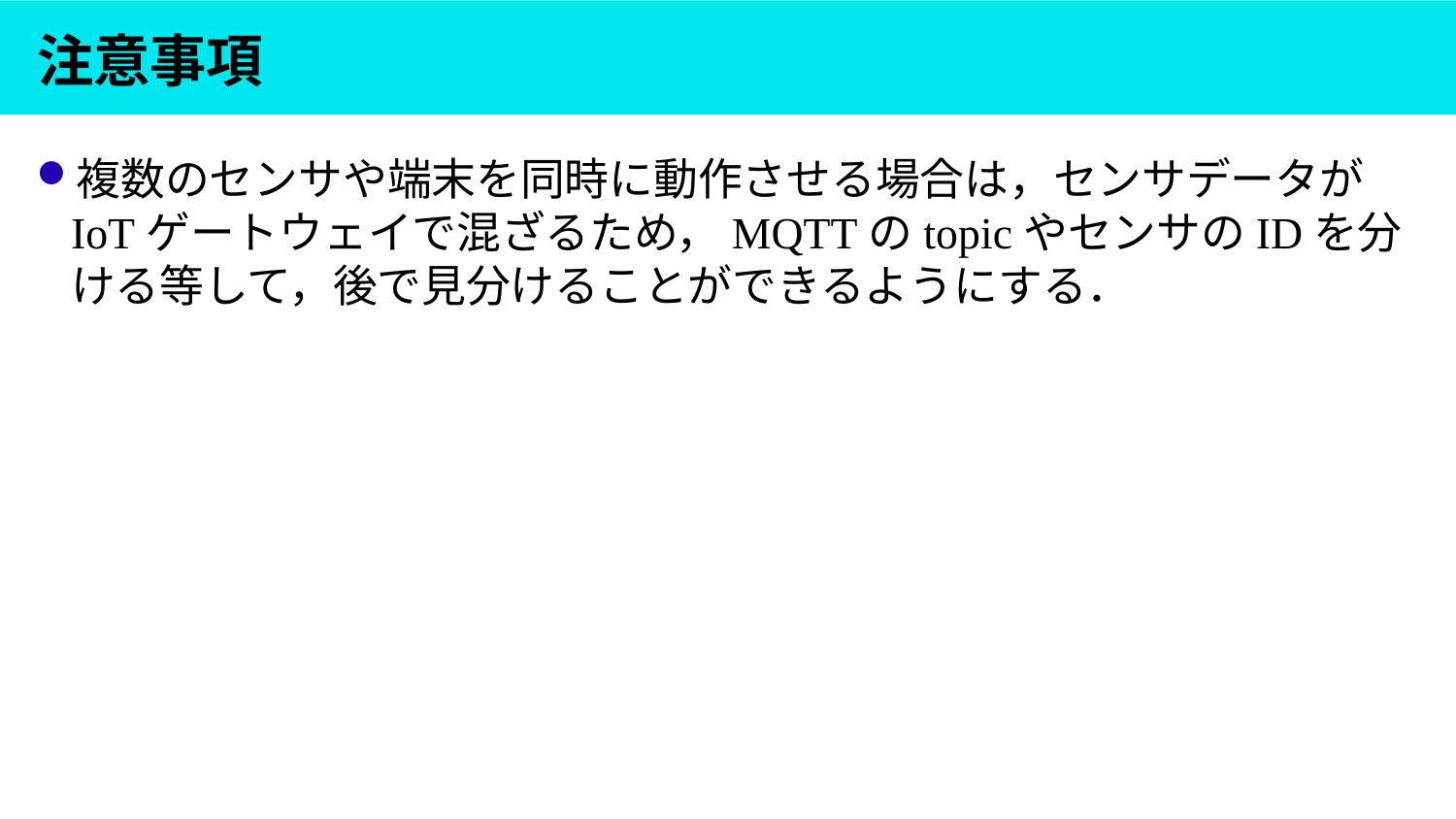

# 注意事項
複数のセンサや端末を同時に動作させる場合は，センサデータがIoTゲートウェイで混ざるため，MQTTのtopicやセンサのIDを分ける等して，後で見分けることができるようにする．